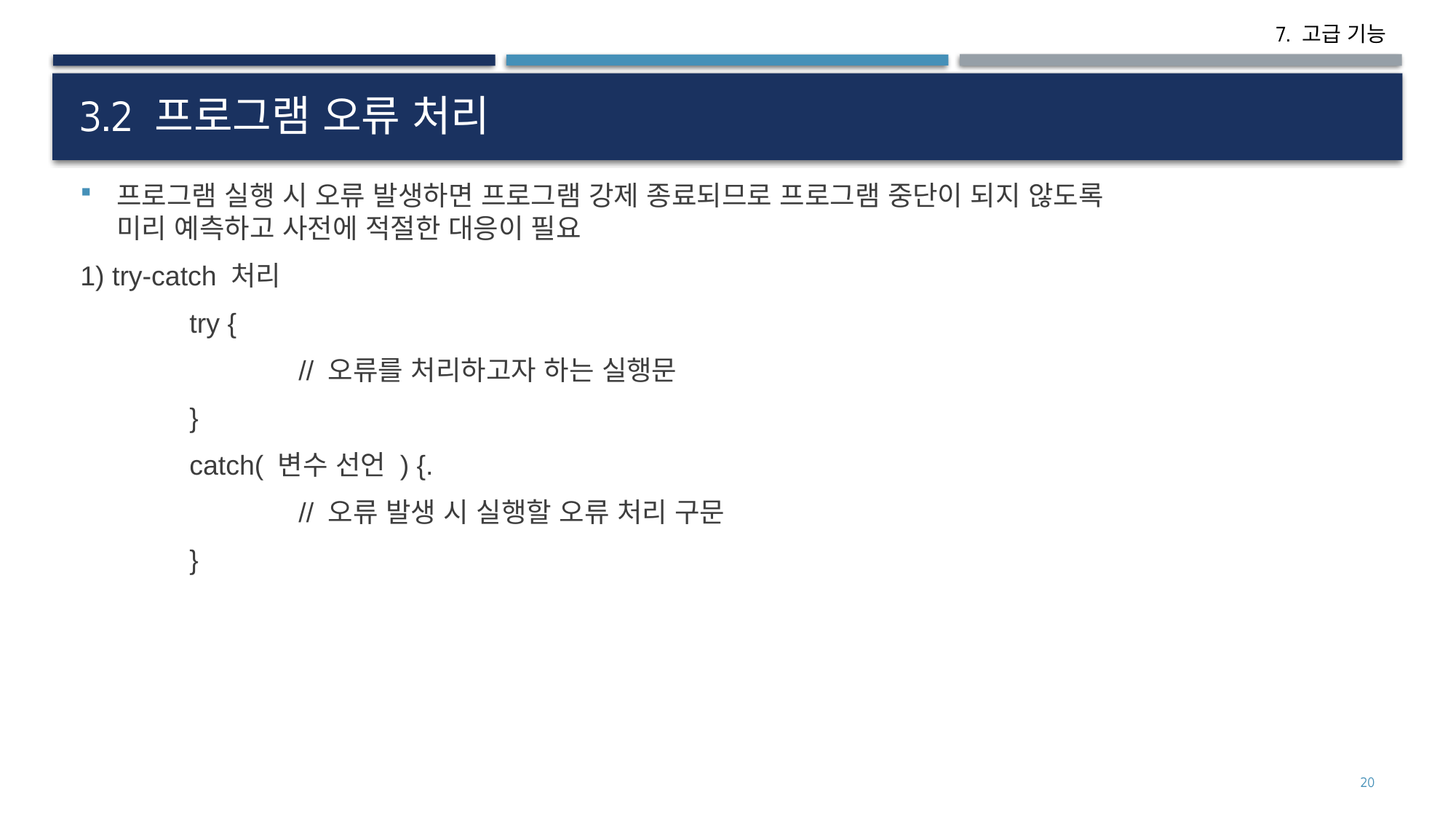

# 3.2 프로그램 오류 처리
프로그램 실행 시 오류 발생하면 프로그램 강제 종료되므로 프로그램 중단이 되지 않도록
미리 예측하고 사전에 적절한 대응이 필요
1) try-catch 처리
	try {
		// 오류를 처리하고자 하는 실행문
	}
	catch( 변수 선언 ) {.
		// 오류 발생 시 실행할 오류 처리 구문
	}

20